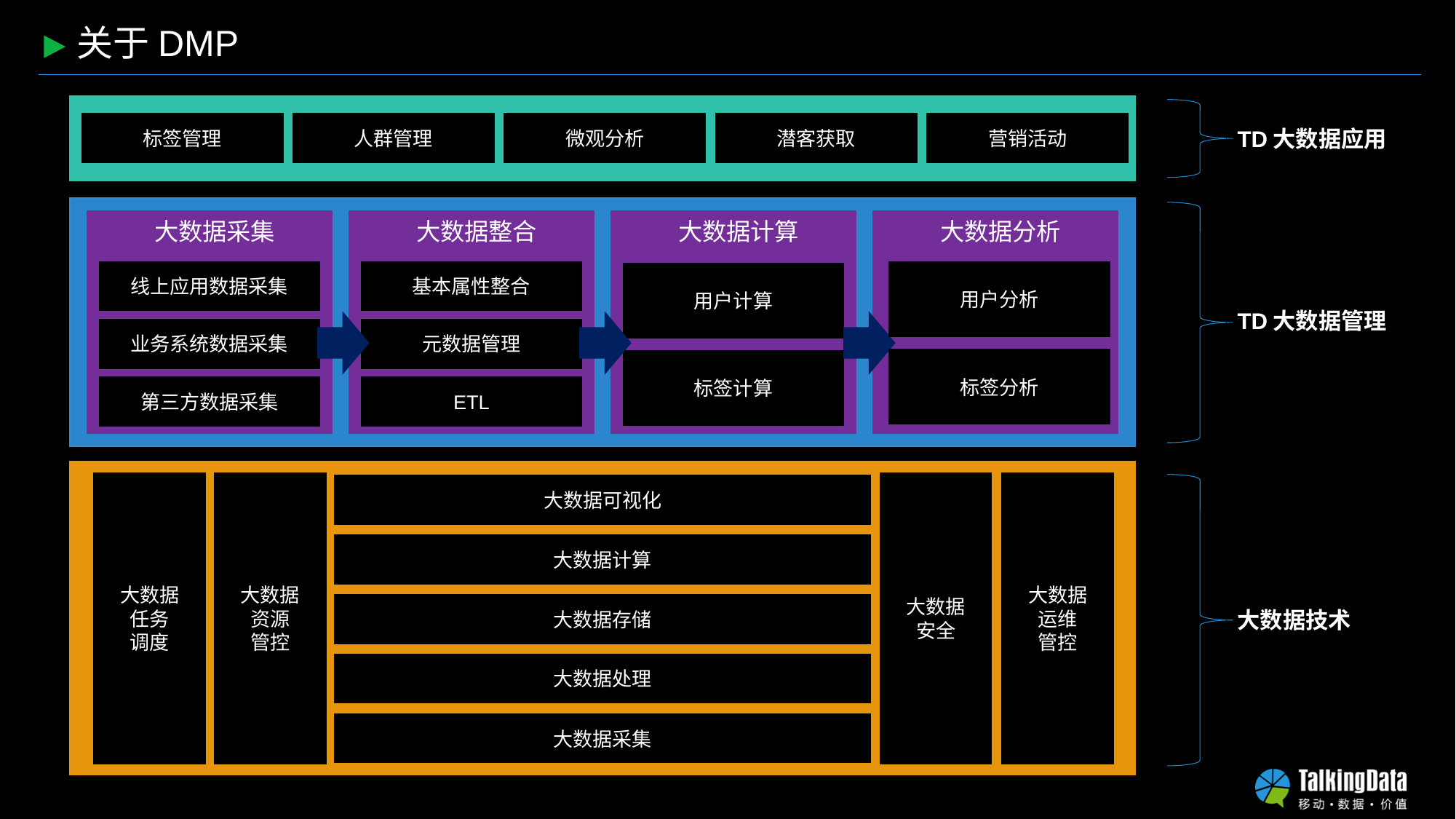

关于DMP

标签管理
人群管理
微观分析
潜客获取
营销活动

TD大数据应用

TD大数据管理

大数据技术

大数据采集
线上应用数据采集
业务系统数据采集
第三方数据采集
大数据整合
基本属性整合
元数据管理
ETL
大数据计算
用户计算
标签计算
大数据分析
用户分析

标签分析

大数据
任务
调度
大数据
资源
管控
大数据
安全
大数据
运维
管控
大数据可视化
大数据计算
大数据存储
大数据处理
大数据采集